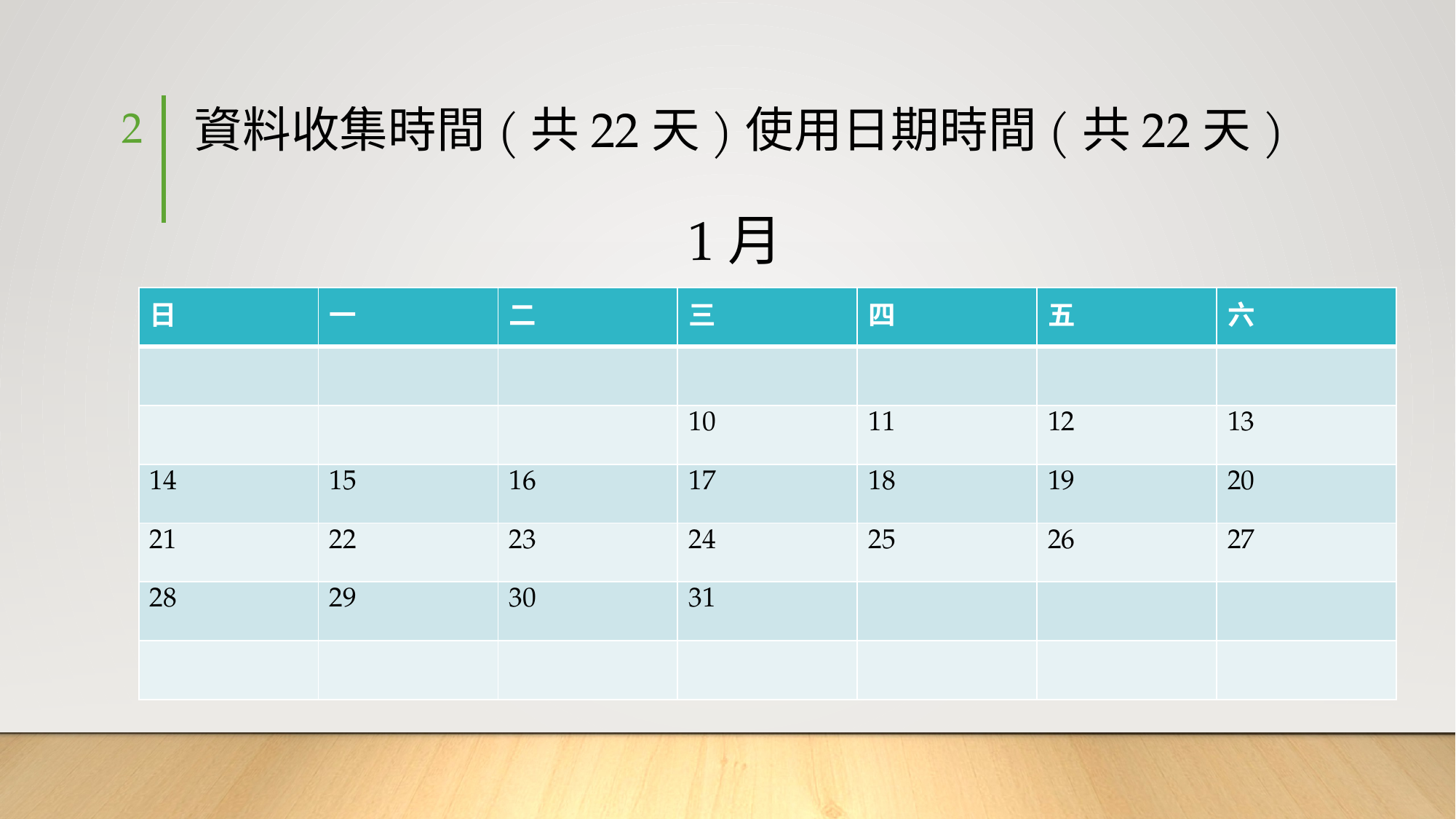

2
# 資料收集時間(共22天)使用日期時間(共22天)
1月
| 日 | 一 | 二 | 三 | 四 | 五 | 六 |
| --- | --- | --- | --- | --- | --- | --- |
|  |  |  |  |  |  |  |
|  |  |  | 10 | 11 | 12 | 13 |
| 14 | 15 | 16 | 17 | 18 | 19 | 20 |
| 21 | 22 | 23 | 24 | 25 | 26 | 27 |
| 28 | 29 | 30 | 31 |  |  |  |
|  |  |  |  |  |  |  |